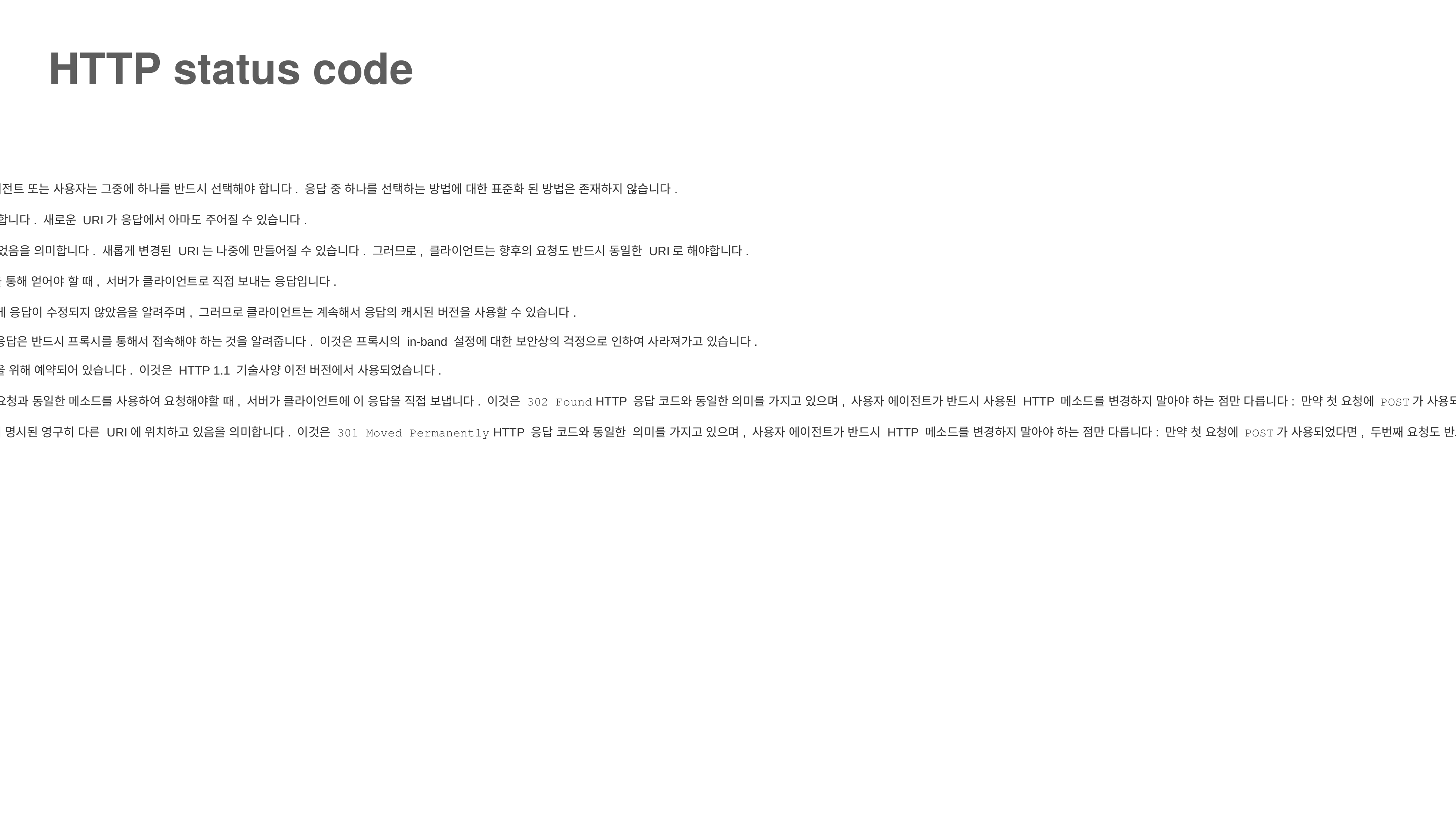

HTTP status code
리다이렉션 메시지
300 Multiple Choice
요청에 대해서 하나 이상의 응답이 가능합니다. 사용자 에이전트 또는 사용자는 그중에 하나를 반드시 선택해야 합니다. 응답 중 하나를 선택하는 방법에 대한 표준화 된 방법은 존재하지 않습니다.
301 Moved Permanently
이 응답 코드는 요청한 리소스의 URI가 변경되었음을 의미합니다. 새로운 URI가 응답에서 아마도 주어질 수 있습니다.
302 Found
이 응답 코드는 요청한 리소스의 URI가 일시적으로 변경되었음을 의미합니다. 새롭게 변경된 URI는 나중에 만들어질 수 있습니다. 그러므로, 클라이언트는 향후의 요청도 반드시 동일한 URI로 해야합니다.
303 See Other
클라이언트가 요청한 리소스를 다른 URI에서 GET 요청을 통해 얻어야 할 때, 서버가 클라이언트로 직접 보내는 응답입니다.
304 Not Modified
이것은 캐시를 목적으로 사용됩니다. 이것은 클라이언트에게 응답이 수정되지 않았음을 알려주며, 그러므로 클라이언트는 계속해서 응답의 캐시된 버전을 사용할 수 있습니다.
305 Use Proxy
이전 버전의 HTTP 기술 사양에서 정의되었으며, 요청한 응답은 반드시 프록시를 통해서 접속해야 하는 것을 알려줍니다. 이것은 프록시의 in-band 설정에 대한 보안상의 걱정으로 인하여 사라져가고 있습니다.
306 unused
이 응답 코드는 더이상 사용되지 않으며, 현재는 추후 사용을 위해 예약되어 있습니다. 이것은 HTTP 1.1 기술사양 이전 버전에서 사용되었습니다.
307 Temporary Redirect
클라리언트가 요청한 리소스가 다른 URI에 있으며, 이전 요청과 동일한 메소드를 사용하여 요청해야할 때, 서버가 클라이언트에 이 응답을 직접 보냅니다. 이것은 302 Found HTTP 응답 코드와 동일한 의미를 가지고 있으며, 사용자 에이전트가 반드시 사용된 HTTP 메소드를 변경하지 말아야 하는 점만 다릅니다: 만약 첫 요청에 POST가 사용되었다면, 두번째 요청도 반드시 POST를 사용해야 합니다.
308 Permanent Redirect
이것은 리소스가 이제 HTTP 응답 헤더의 Location: 에 명시된 영구히 다른 URI에 위치하고 있음을 의미합니다. 이것은 301 Moved Permanently HTTP 응답 코드와 동일한  의미를 가지고 있으며, 사용자 에이전트가 반드시 HTTP 메소드를 변경하지 말아야 하는 점만 다릅니다: 만약 첫 요청에 POST가 사용되었다면, 두번째 요청도 반드시 POST를 사용해야 합니다.